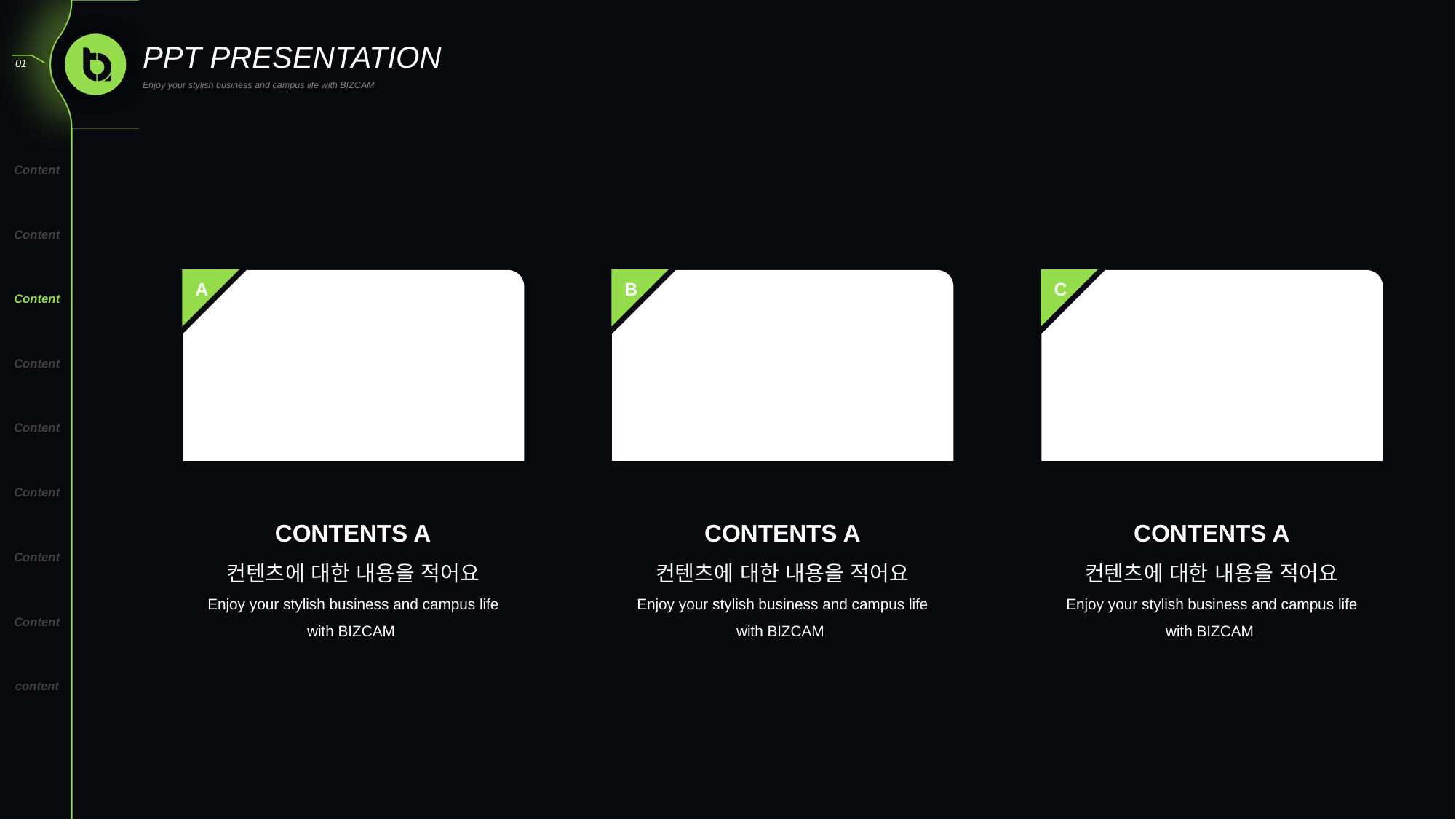

PPT PRESENTATION
Enjoy your stylish business and campus life with BIZCAM
01
| Content |
| --- |
| Content |
| Content |
| Content |
| Content |
| Content |
| Content |
| Content |
| content |
A
B
C

CONTENTS A
컨텐츠에 대한 내용을 적어요
Enjoy your stylish business and campus life with BIZCAM
CONTENTS A
컨텐츠에 대한 내용을 적어요
Enjoy your stylish business and campus life with BIZCAM
CONTENTS A
컨텐츠에 대한 내용을 적어요
Enjoy your stylish business and campus life with BIZCAM